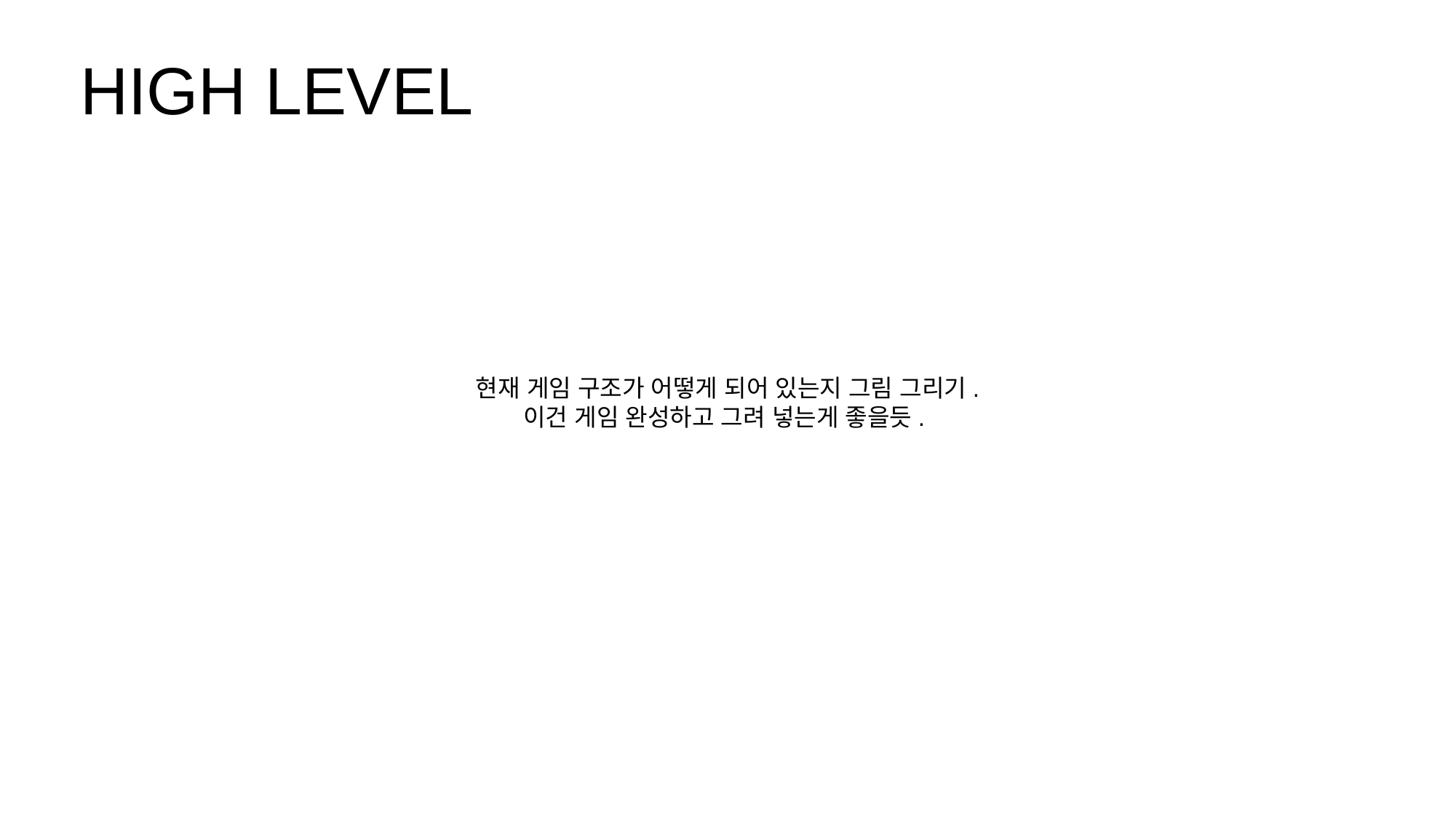

HIGH LEVEL
현재 게임 구조가 어떻게 되어 있는지 그림 그리기.
이건 게임 완성하고 그려 넣는게 좋을듯.